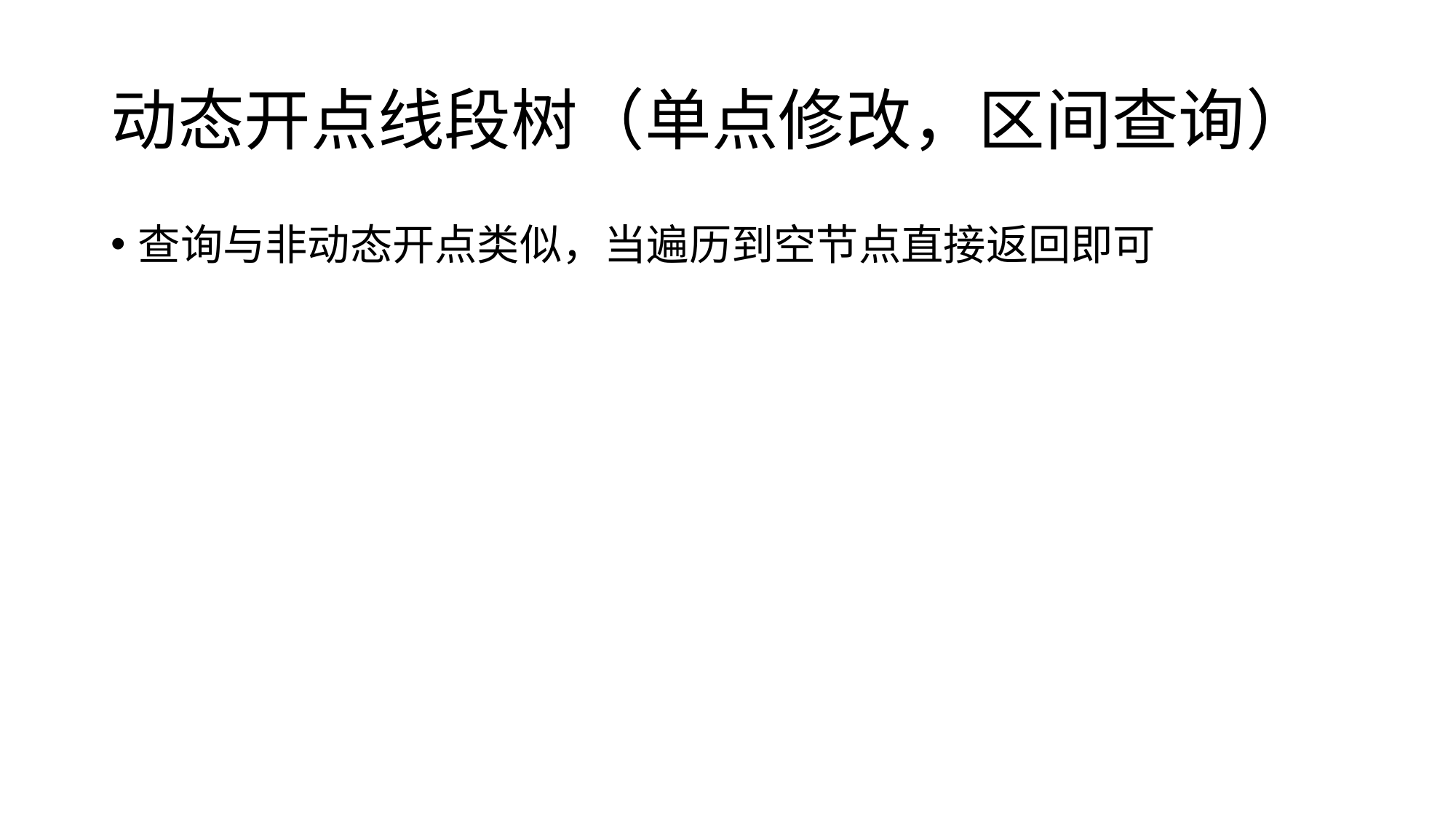

# 动态开点线段树（单点修改，区间查询）
查询与非动态开点类似，当遍历到空节点直接返回即可